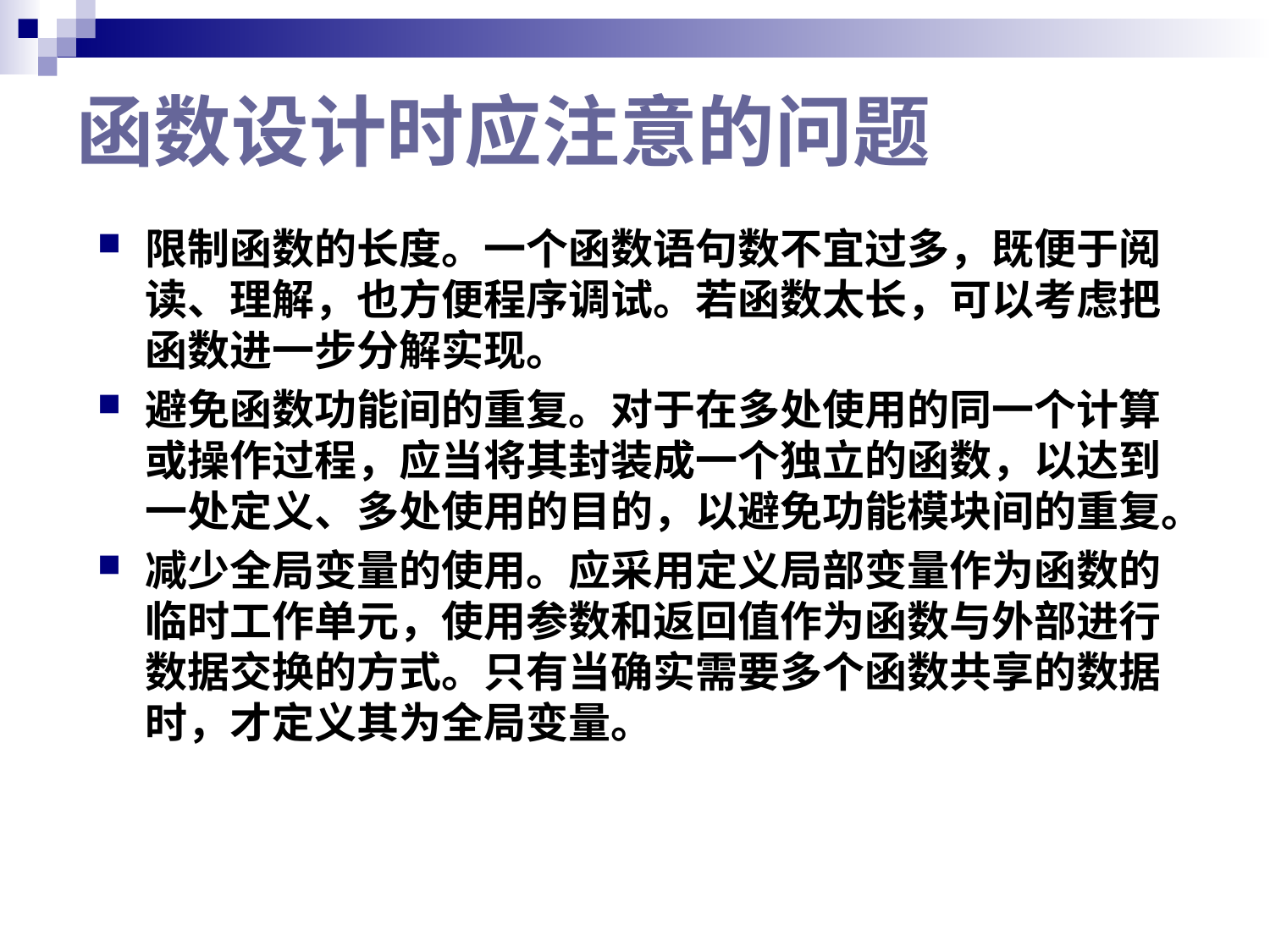

# 函数设计时应注意的问题
限制函数的长度。一个函数语句数不宜过多，既便于阅读、理解，也方便程序调试。若函数太长，可以考虑把函数进一步分解实现。
避免函数功能间的重复。对于在多处使用的同一个计算或操作过程，应当将其封装成一个独立的函数，以达到一处定义、多处使用的目的，以避免功能模块间的重复。
减少全局变量的使用。应采用定义局部变量作为函数的临时工作单元，使用参数和返回值作为函数与外部进行数据交换的方式。只有当确实需要多个函数共享的数据时，才定义其为全局变量。